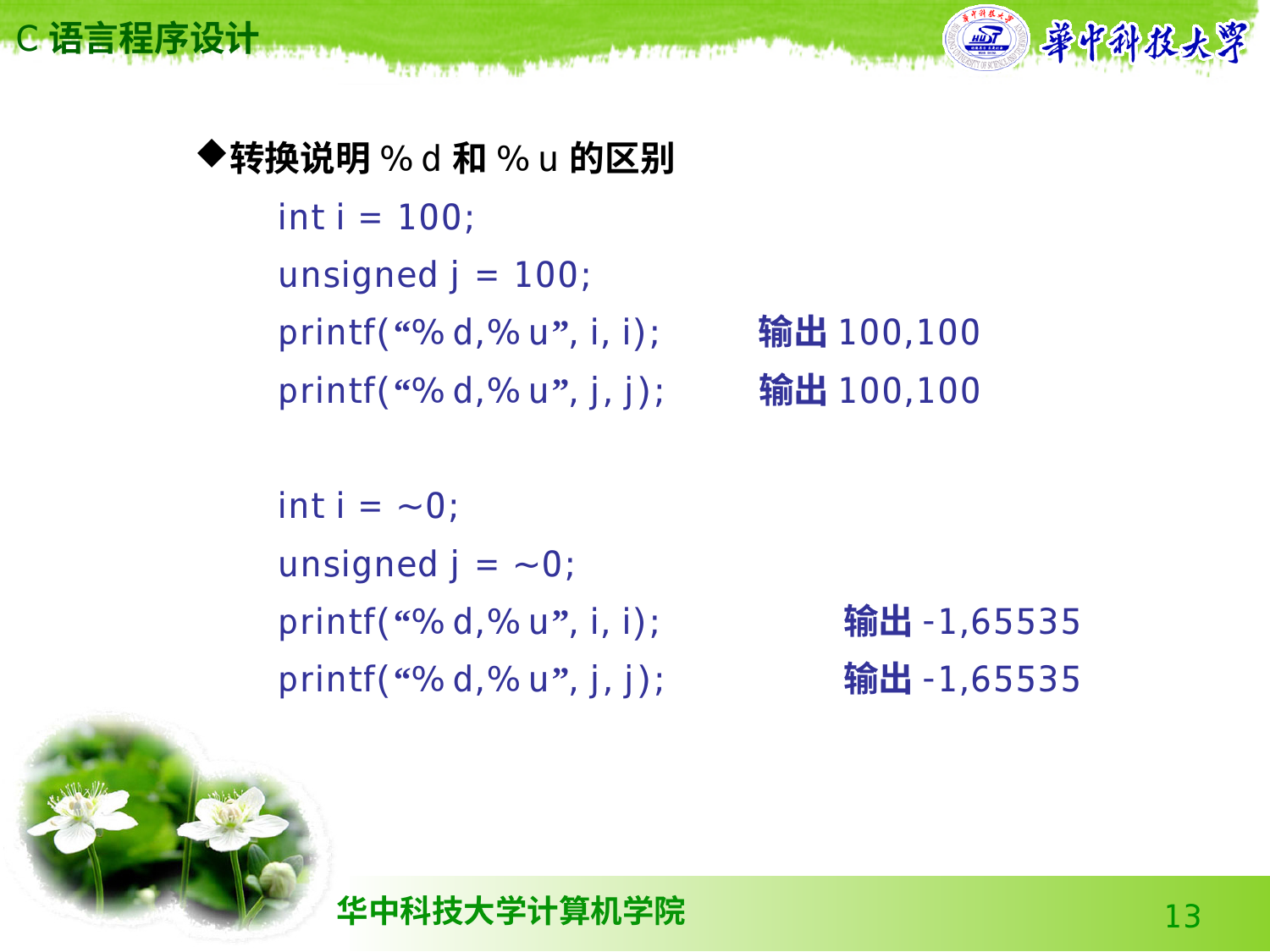

转换说明%d和%u的区别
           int i = 100;
           unsigned j = 100;
           printf(“%d,%u”, i, i);         输出100,100
           printf(“%d,%u”, j, j);        输出100,100

           int i = ~0;
           unsigned j = ~0;
           printf(“%d,%u”, i, i);	       输出-1,65535
           printf(“%d,%u”, j, j);	       输出-1,65535
13